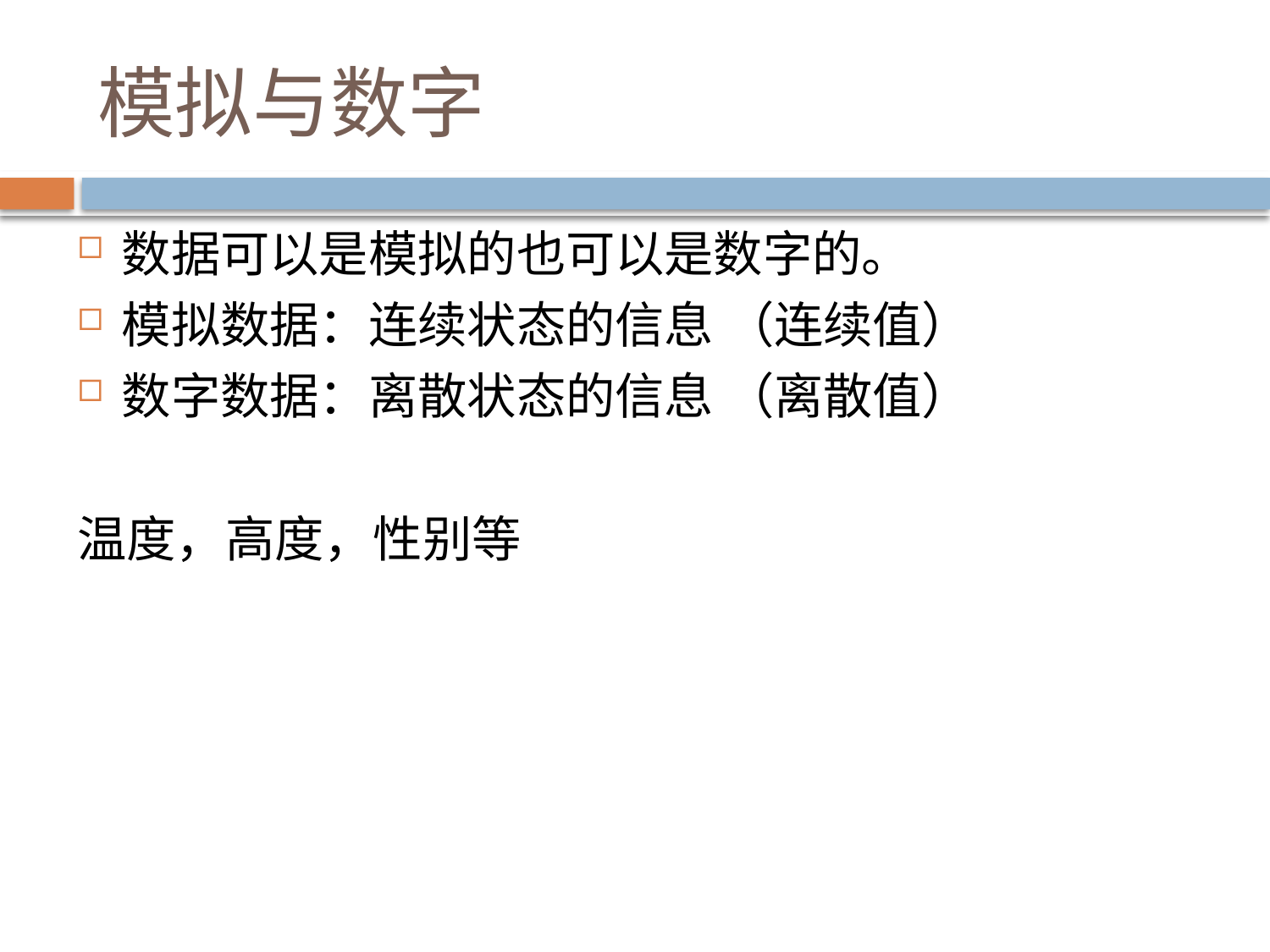

# 模拟与数字
数据可以是模拟的也可以是数字的。
模拟数据：连续状态的信息 （连续值）
数字数据：离散状态的信息 （离散值）

温度，高度，性别等